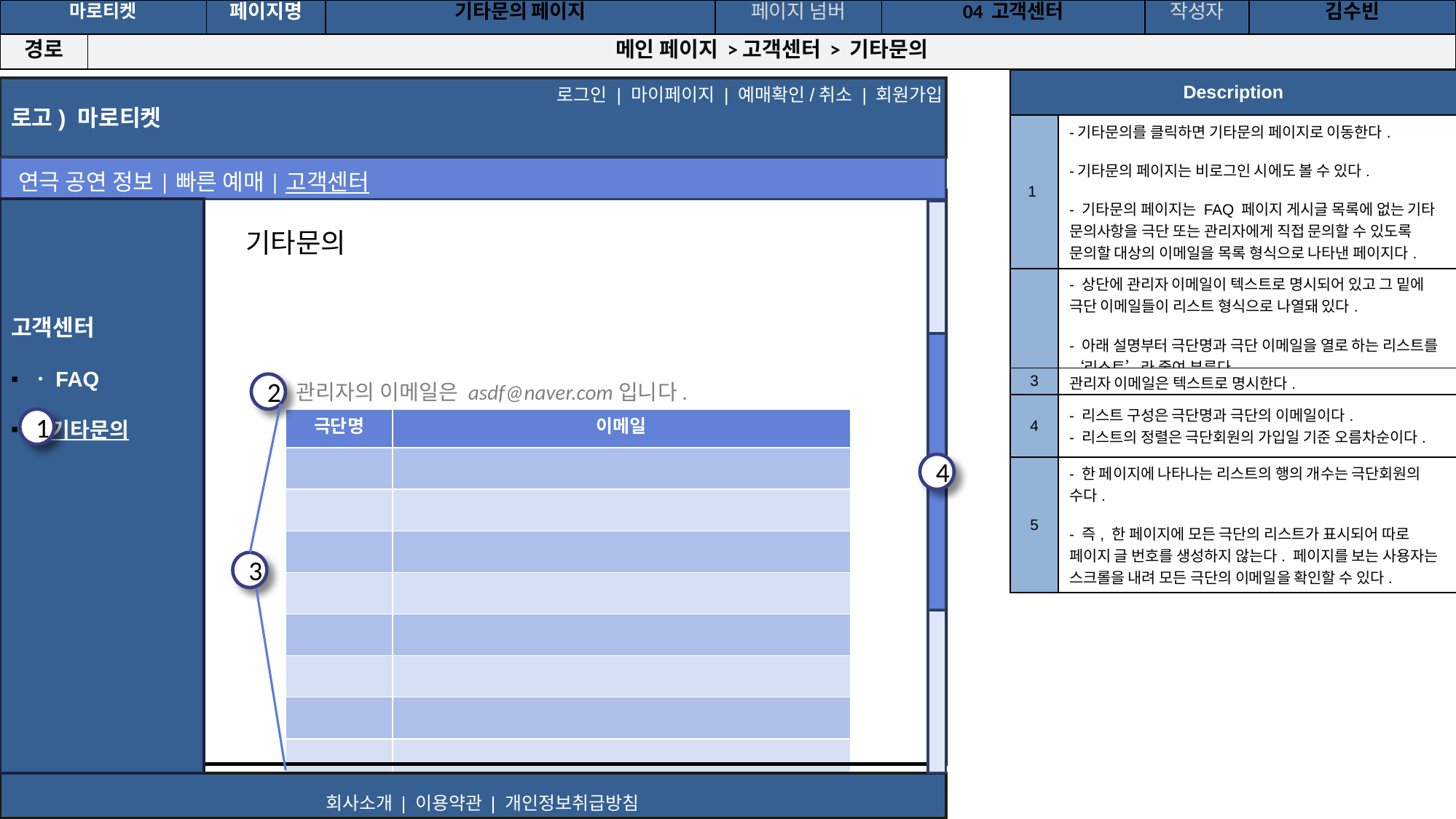

공간(오피스) 대여 시스템
| 마로티켓 |  | 페이지명 | 기타문의 페이지 | 페이지 넘버 | 04 고객센터 | 작성자 | 김수빈 |
| --- | --- | --- | --- | --- | --- | --- | --- |
| 경로 | 메인 페이지 >고객센터 > 기타문의 |  |  |  |  |  |  |
| Description |  |
| --- | --- |
| 1 | -기타문의를 클릭하면 기타문의 페이지로 이동한다. -기타문의 페이지는 비로그인 시에도 볼 수 있다. - 기타문의 페이지는 FAQ 페이지 게시글 목록에 없는 기타 문의사항을 극단 또는 관리자에게 직접 문의할 수 있도록 문의할 대상의 이메일을 목록 형식으로 나타낸 페이지다. |
|  | - 상단에 관리자 이메일이 텍스트로 명시되어 있고 그 밑에 극단 이메일들이 리스트 형식으로 나열돼 있다. - 아래 설명부터 극단명과 극단 이메일을 열로 하는 리스트를 ‘리스트’라 줄여 부른다. |
| 3 | 관리자 이메일은 텍스트로 명시한다. |
| 4 | - 리스트 구성은 극단명과 극단의 이메일이다. - 리스트의 정렬은 극단회원의 가입일 기준 오름차순이다. |
| 5 | - 한 페이지에 나타나는 리스트의 행의 개수는 극단회원의 수다. - 즉, 한 페이지에 모든 극단의 리스트가 표시되어 따로 페이지 글 번호를 생성하지 않는다. 페이지를 보는 사용자는 스크롤을 내려 모든 극단의 이메일을 확인할 수 있다. |
로고) 마로티켓
로그인 | 마이페이지 | 예매확인/취소 | 회원가입

연극 공연 정보|빠른 예매|고객센터

고객센터
ㆍFAQ
ㆍ기타문의

기타문의

관리자의 이메일은 asdf@naver.com입니다.
2
1
| 극단명 | 이메일 |
| --- | --- |
|  |  |
|  |  |
|  |  |
|  |  |
|  |  |
|  |  |
|  |  |
|  |  |
|  |  |
4
3
회사소개 | 이용약관 | 개인정보취급방침